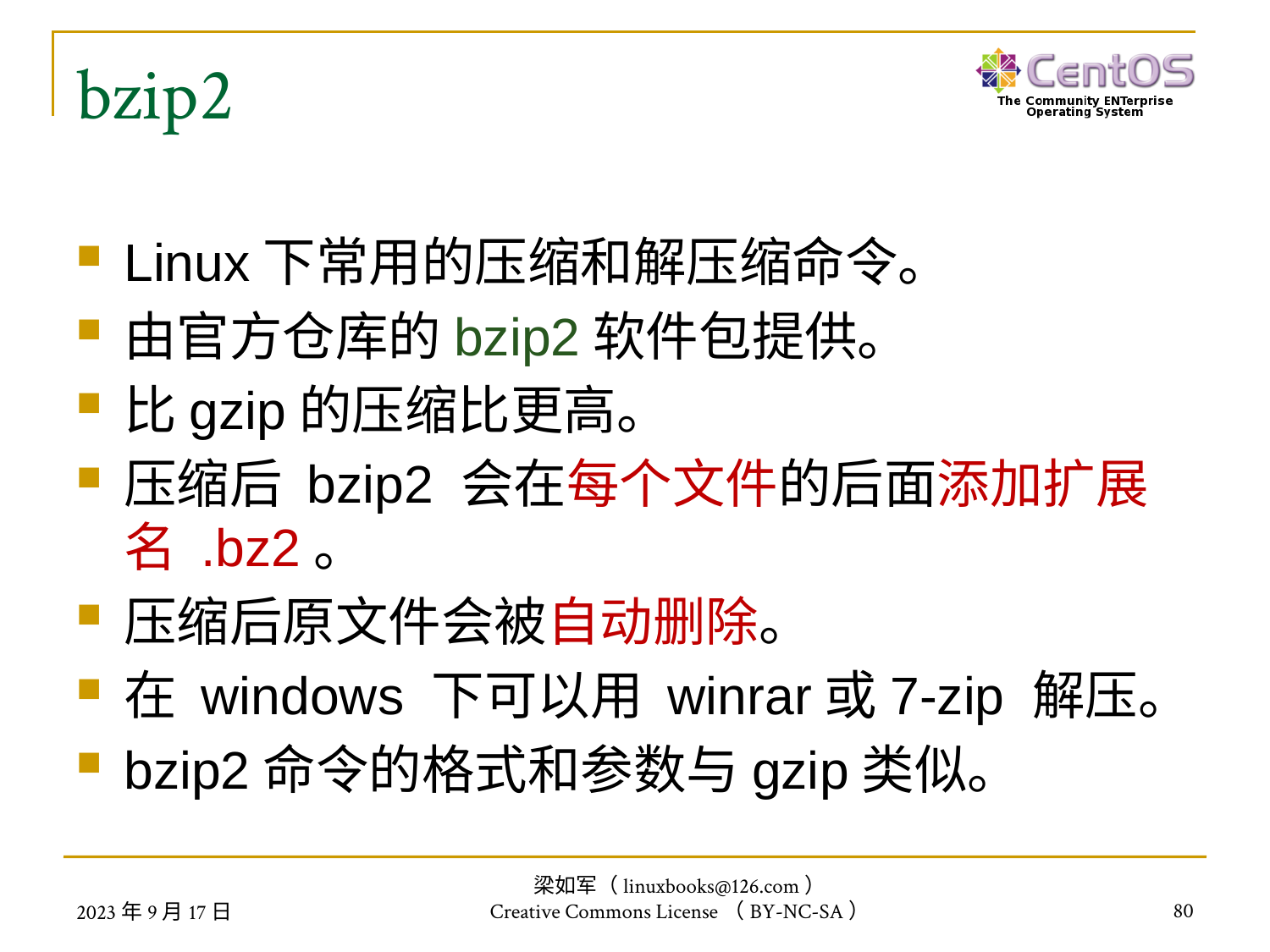

# bzip2
Linux下常用的压缩和解压缩命令。
由官方仓库的bzip2软件包提供。
比gzip的压缩比更高。
压缩后 bzip2 会在每个文件的后面添加扩展名 .bz2。
压缩后原文件会被自动删除。
在 windows 下可以用 winrar或7-zip 解压。
bzip2命令的格式和参数与gzip类似。
梁如军（linuxbooks@126.com）
Creative Commons License（BY-NC-SA）
2023年9月17日
80